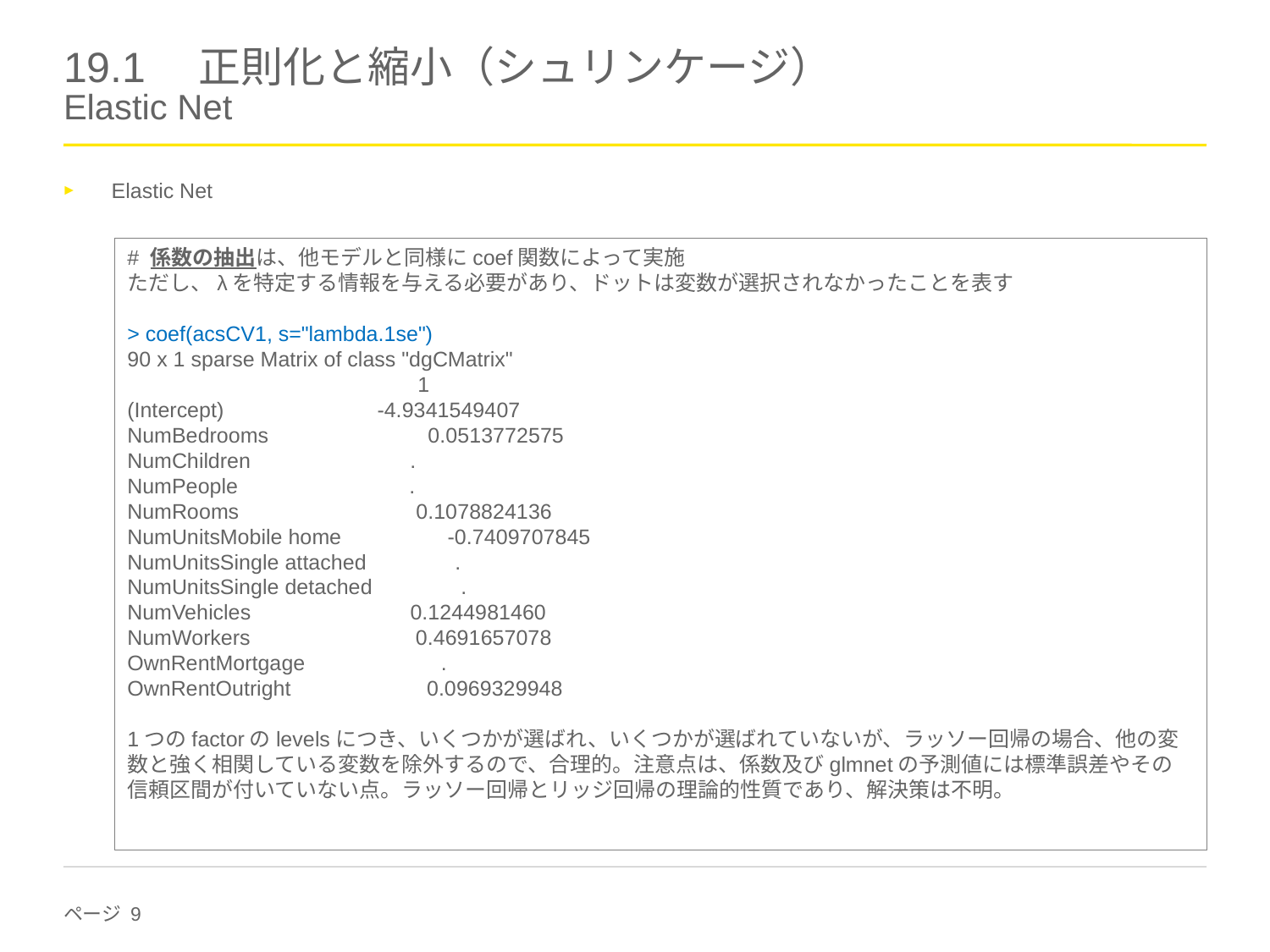

# 19.1　正則化と縮小（シュリンケージ） Elastic Net
Elastic Net
# 係数の抽出は、他モデルと同様にcoef関数によって実施
ただし、λを特定する情報を与える必要があり、ドットは変数が選択されなかったことを表す

> coef(acsCV1, s="lambda.1se")
90 x 1 sparse Matrix of class "dgCMatrix"
                                                 1
(Intercept)                          -4.9341549407
NumBedrooms                           0.0513772575
NumChildren                           .
NumPeople                             .
NumRooms                              0.1078824136
NumUnitsMobile home                  -0.7409707845
NumUnitsSingle attached               .
NumUnitsSingle detached               .
NumVehicles                           0.1244981460
NumWorkers                            0.4691657078
OwnRentMortgage                       .
OwnRentOutright                       0.0969329948

1つのfactorのlevelsにつき、いくつかが選ばれ、いくつかが選ばれていないが、ラッソー回帰の場合、他の変数と強く相関している変数を除外するので、合理的。注意点は、係数及びglmnetの予測値には標準誤差やその信頼区間が付いていない点。ラッソー回帰とリッジ回帰の理論的性質であり、解決策は不明。